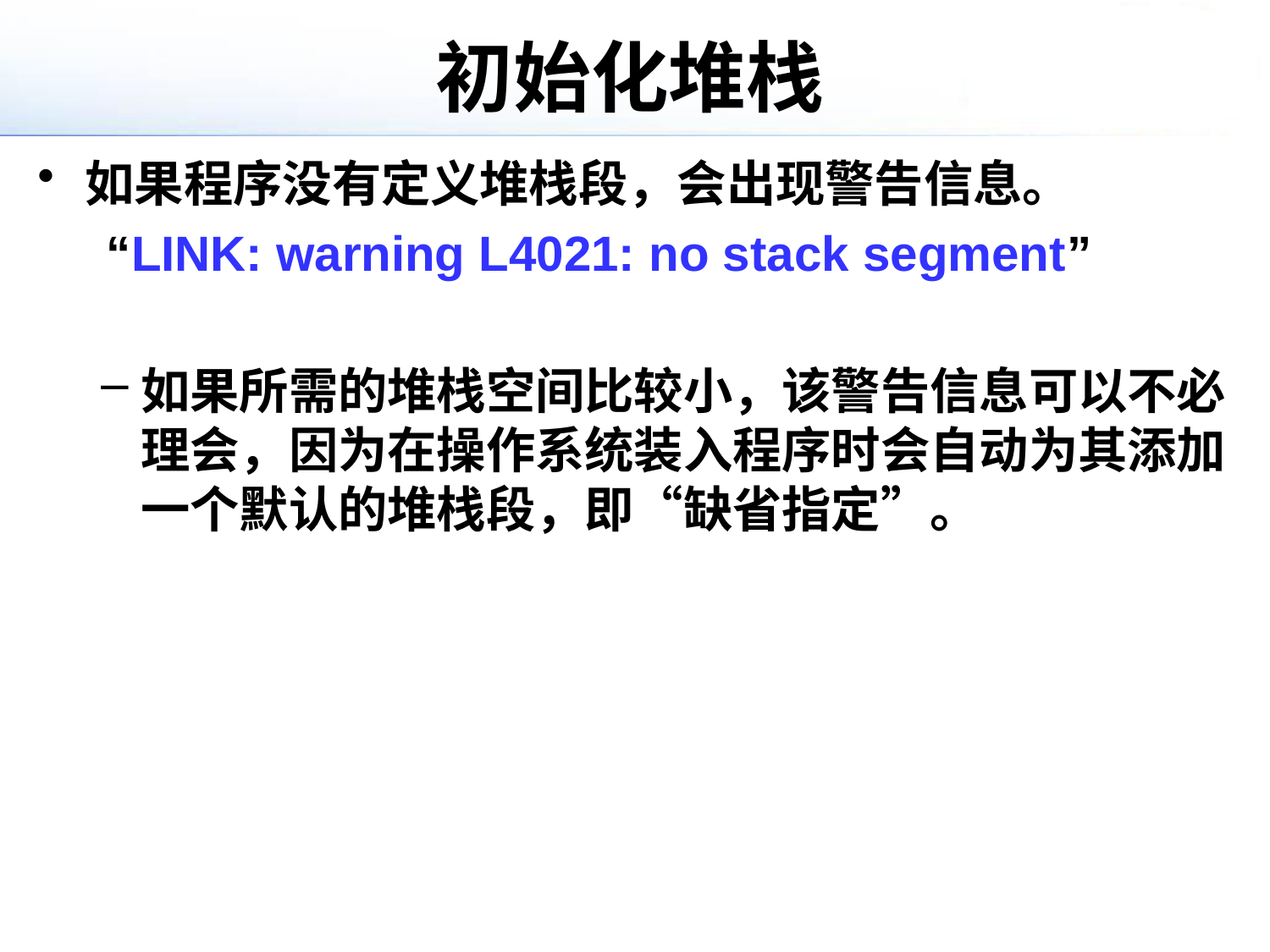

# 初始化堆栈
如果程序没有定义堆栈段，会出现警告信息。
     “LINK: warning L4021: no stack segment”

如果所需的堆栈空间比较小，该警告信息可以不必理会，因为在操作系统装入程序时会自动为其添加一个默认的堆栈段，即“缺省指定”。